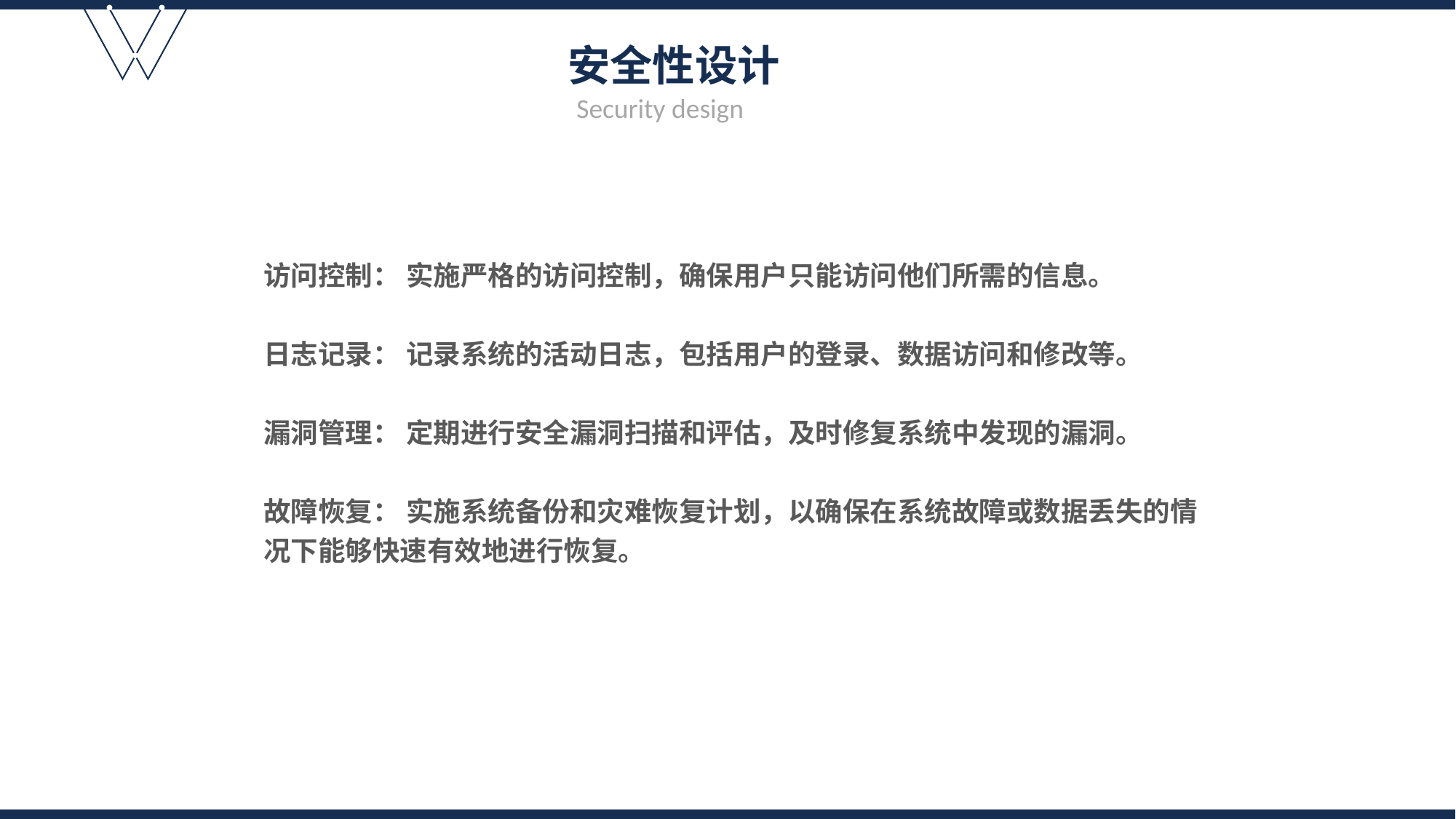

安全性设计
Security design
访问控制： 实施严格的访问控制，确保用户只能访问他们所需的信息。

日志记录： 记录系统的活动日志，包括用户的登录、数据访问和修改等。

漏洞管理： 定期进行安全漏洞扫描和评估，及时修复系统中发现的漏洞。

故障恢复： 实施系统备份和灾难恢复计划，以确保在系统故障或数据丢失的情况下能够快速有效地进行恢复。